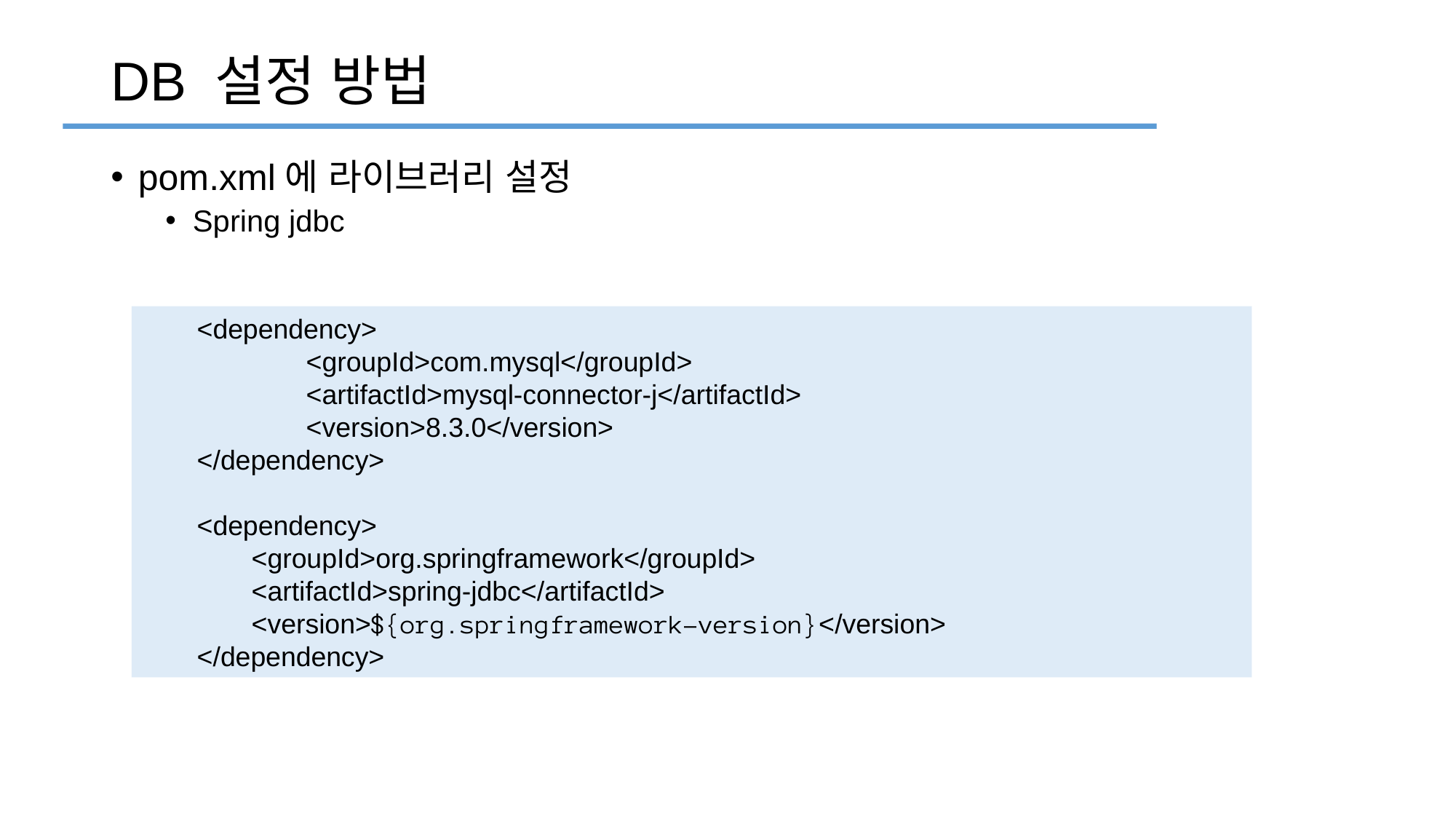

# DB 설정 방법
pom.xml에 라이브러리 설정
Spring jdbc
<dependency>
	<groupId>com.mysql</groupId>
	<artifactId>mysql-connector-j</artifactId>
	<version>8.3.0</version>
</dependency>

<dependency>
<groupId>org.springframework</groupId>
<artifactId>spring-jdbc</artifactId>
<version>${org.springframework-version}</version>
</dependency>